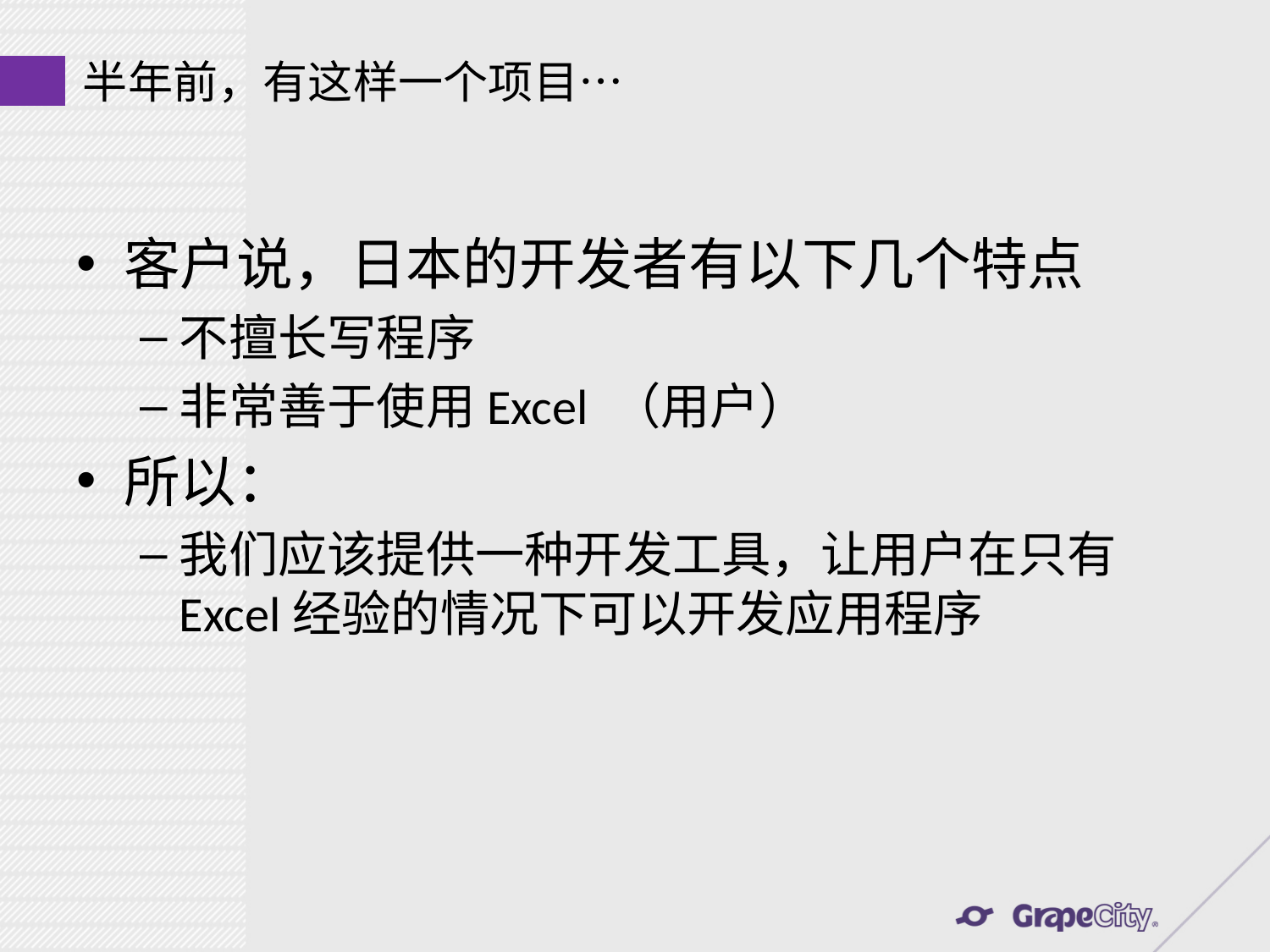

半年前，有这样一个项目…

客户说，日本的开发者有以下几个特点
不擅长写程序
非常善于使用Excel （用户）
所以：
我们应该提供一种开发工具，让用户在只有Excel经验的情况下可以开发应用程序